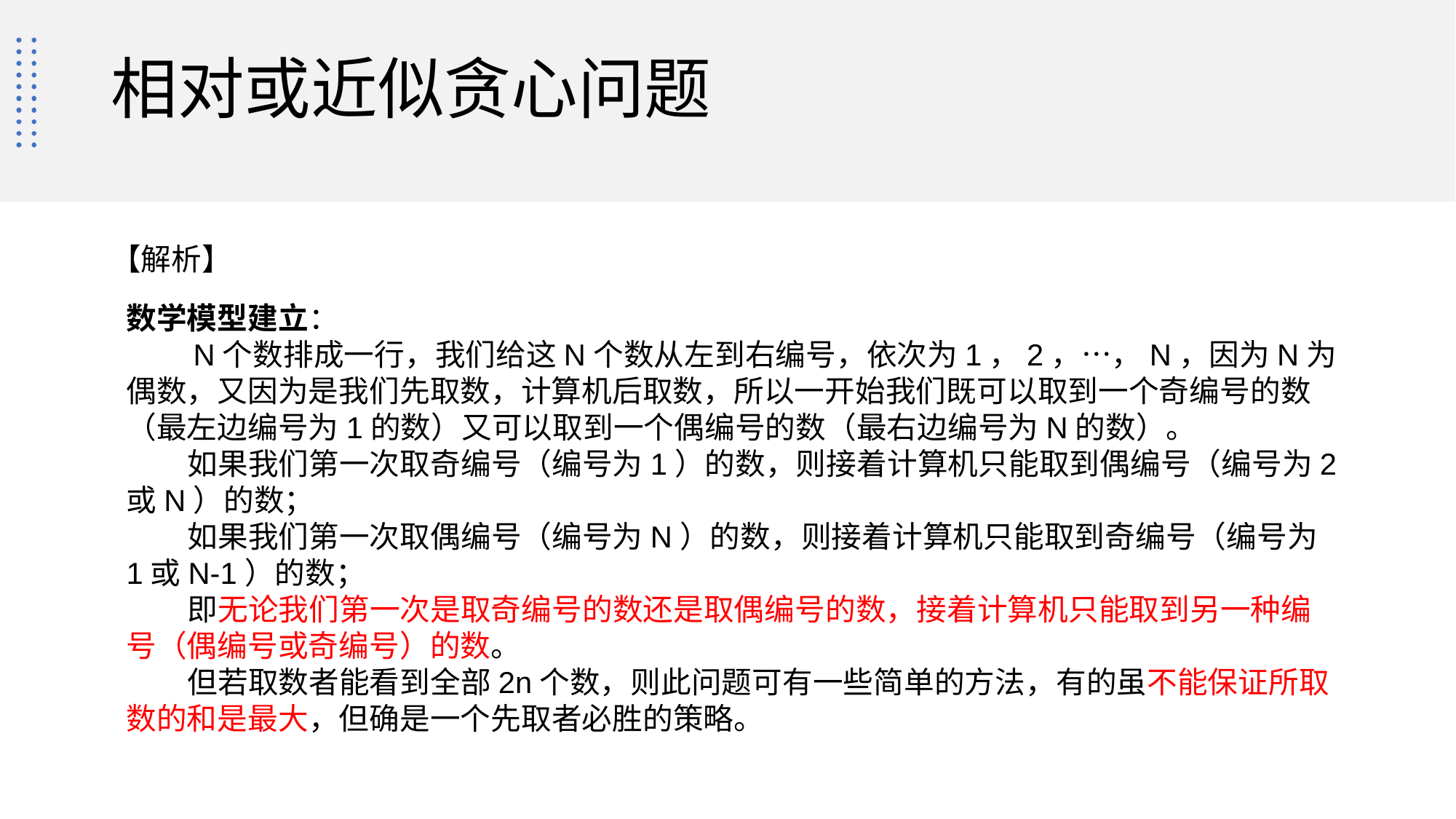

# 相对或近似贪心问题
【解析】
数学模型建立：
        N个数排成一行，我们给这N个数从左到右编号，依次为1，2，…，N，因为N为偶数，又因为是我们先取数，计算机后取数，所以一开始我们既可以取到一个奇编号的数（最左边编号为1的数）又可以取到一个偶编号的数（最右边编号为N的数）。
        如果我们第一次取奇编号（编号为1）的数，则接着计算机只能取到偶编号（编号为2或N）的数；
        如果我们第一次取偶编号（编号为N）的数，则接着计算机只能取到奇编号（编号为1或N-1）的数；
        即无论我们第一次是取奇编号的数还是取偶编号的数，接着计算机只能取到另一种编号（偶编号或奇编号）的数。
        但若取数者能看到全部2n个数，则此问题可有一些简单的方法，有的虽不能保证所取数的和是最大，但确是一个先取者必胜的策略。